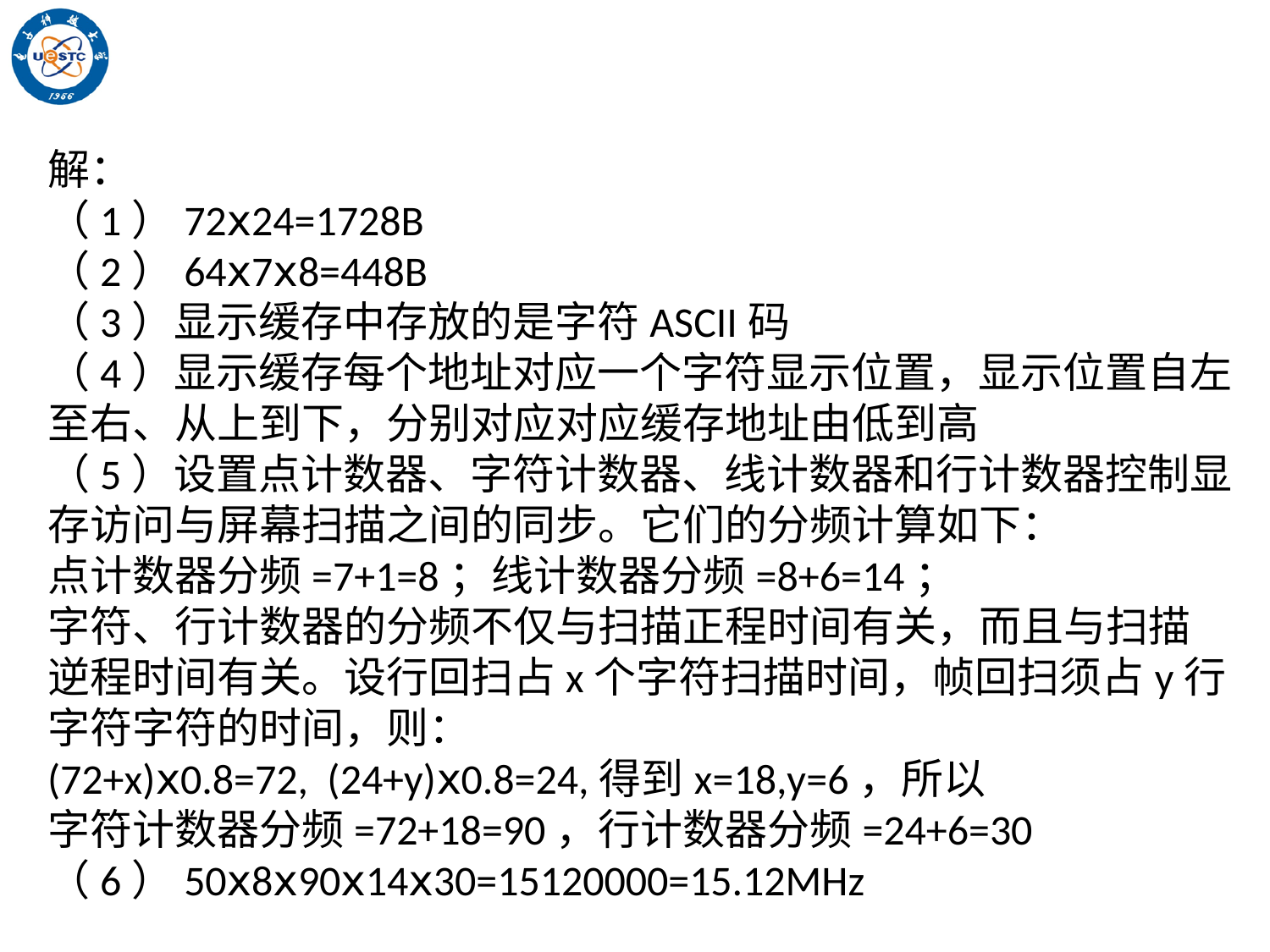

解：
（1）72ⅹ24=1728B
（2）64ⅹ7ⅹ8=448B
（3）显示缓存中存放的是字符ASCII码
（4）显示缓存每个地址对应一个字符显示位置，显示位置自左至右、从上到下，分别对应对应缓存地址由低到高
（5）设置点计数器、字符计数器、线计数器和行计数器控制显存访问与屏幕扫描之间的同步。它们的分频计算如下：
点计数器分频=7+1=8；线计数器分频=8+6=14；
字符、行计数器的分频不仅与扫描正程时间有关，而且与扫描逆程时间有关。设行回扫占x个字符扫描时间，帧回扫须占y行字符字符的时间，则：
(72+x)ⅹ0.8=72,  (24+y)ⅹ0.8=24,得到x=18,y=6，所以
字符计数器分频=72+18=90，行计数器分频=24+6=30
（6）50ⅹ8ⅹ90ⅹ14ⅹ30=15120000=15.12MHz